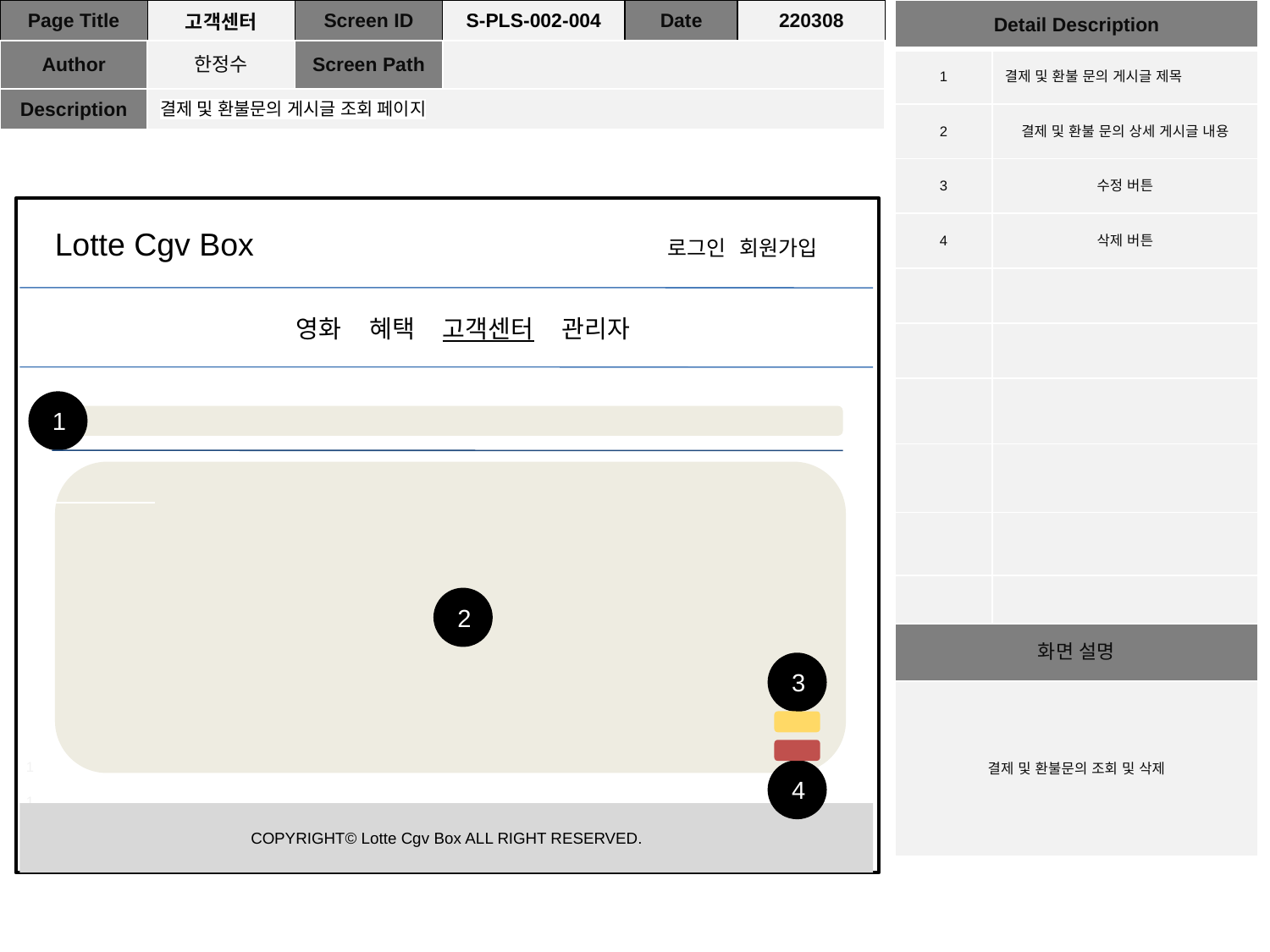

| Page Title | 고객센터 | Screen ID | S-PLS-002-004 | Date | 220308 |
| --- | --- | --- | --- | --- | --- |
| Author | 한정수 | Screen Path |  |  |  |
| Description | 결제 및 환불문의 게시글 조회 페이지 |  |  |  |  |
| Detail Description |  |
| --- | --- |
| 1 | 결제 및 환불 문의 게시글 제목 |
| 2 | 결제 및 환불 문의 상세 게시글 내용 |
| 3 | 수정 버튼 |
| 4 | 삭제 버튼 |
|  |  |
|  |  |
|  |  |
|  |  |
|  |  |
|  |  |
| 화면 설명 |  |
| 결제 및 환불문의 조회 및 삭제 |  |

Lotte Cgv Box
로그인   회원가입
영화     혜택     고객센터     관리자
1

2
3

1
4
1

COPYRIGHT© Lotte Cgv Box ALL RIGHT RESERVED.